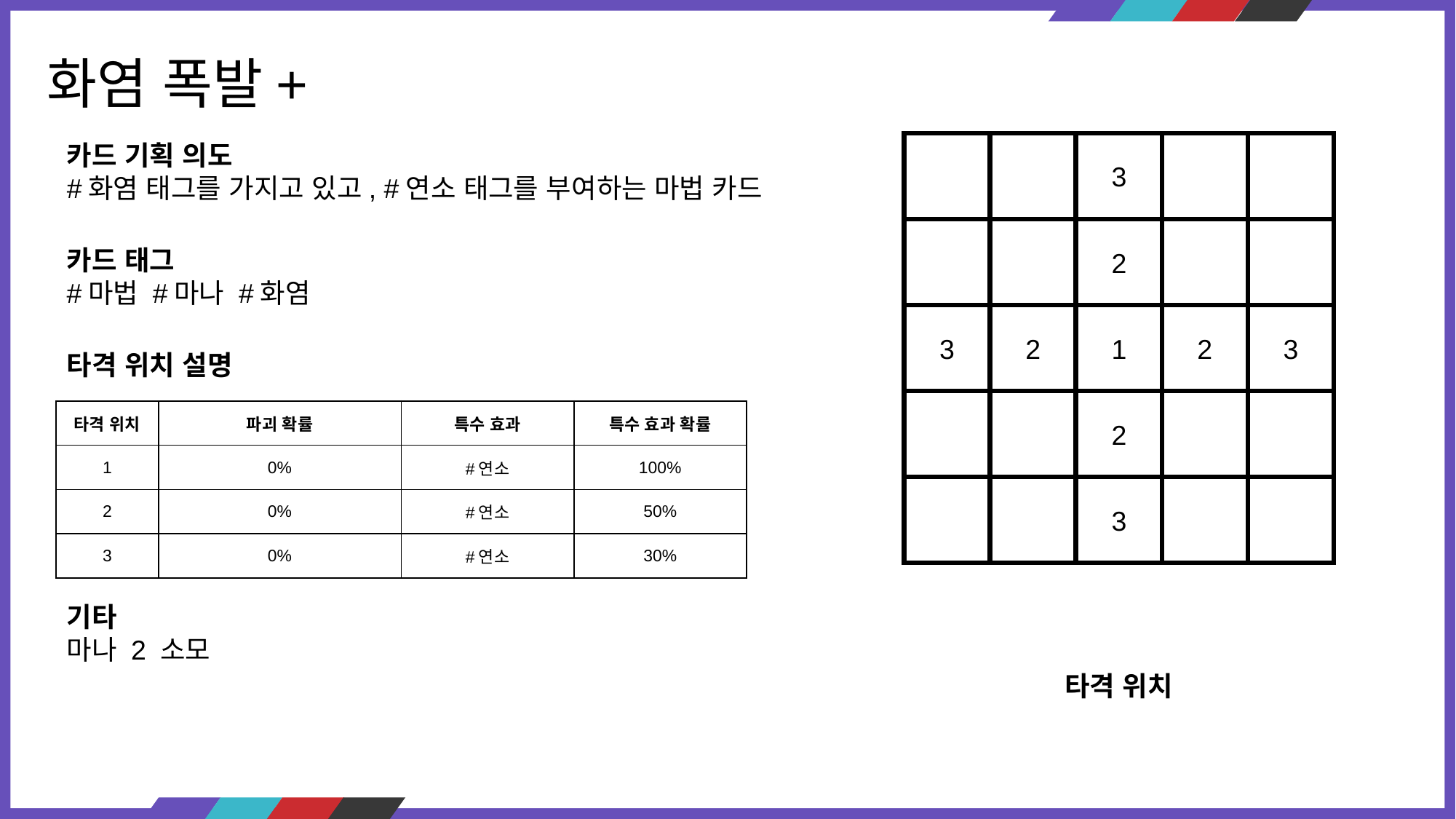

화염 폭발+
카드 기획 의도
#화염 태그를 가지고 있고, #연소 태그를 부여하는 마법 카드

3

2

카드 태그
#마법 #마나 #화염
3
2
1
2
3
타격 위치 설명

2

| 타격 위치 | 파괴 확률 | 특수 효과 | 특수 효과 확률 |
| --- | --- | --- | --- |
| 1 | 0% | #연소 | 100% |
| 2 | 0% | #연소 | 50% |
| 3 | 0% | #연소 | 30% |

3

기타
마나 2 소모
타격 위치